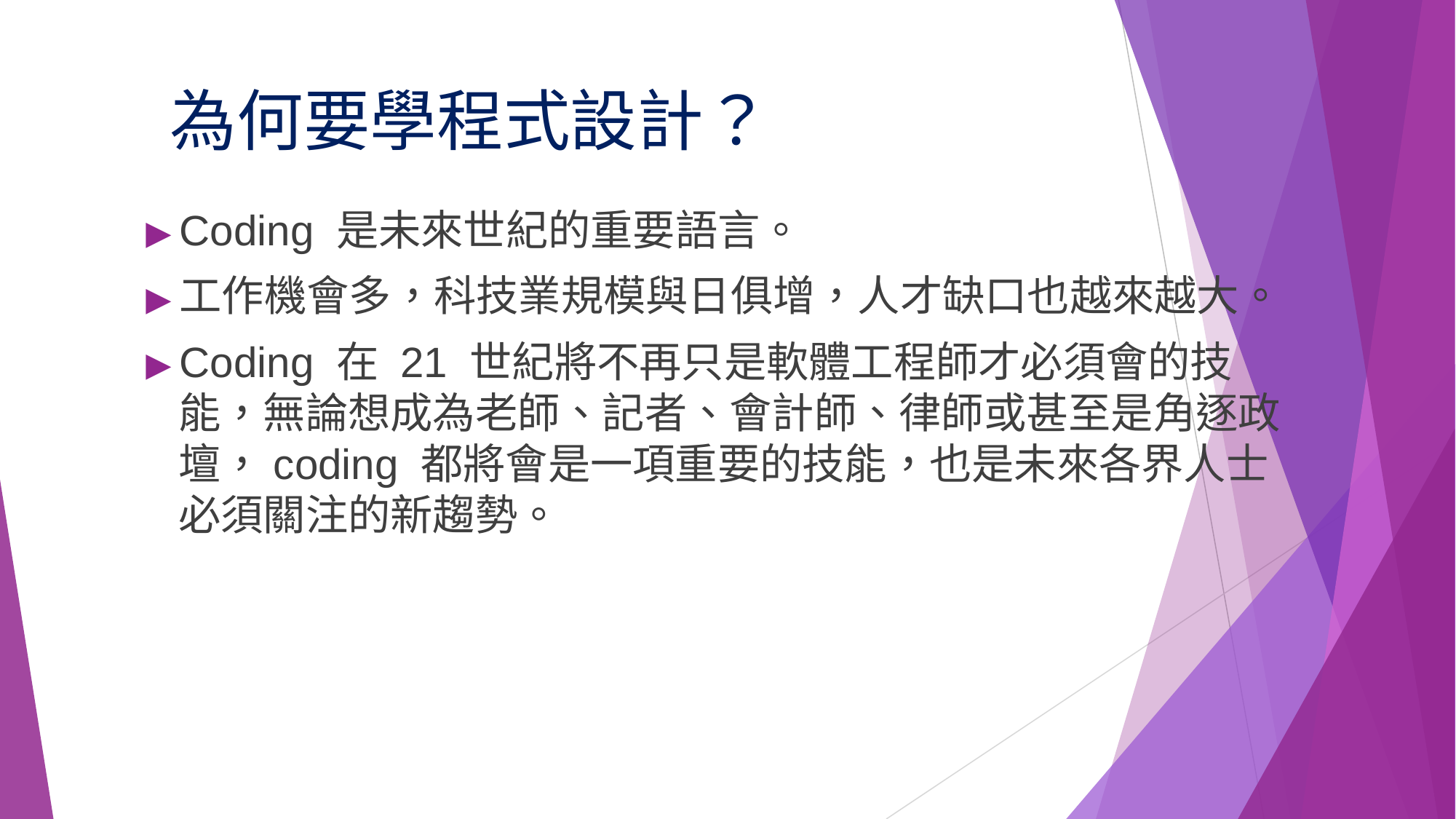

# 為何要學程式設計？
Coding 是未來世紀的重要語⾔。
⼯作機會多，科技業規模與⽇俱增，人才缺⼝也越來越大。
Coding 在 21 世紀將不再只是軟體工程師才必須會的技能，無論想成為老師、記者、會計師、律師或甚⾄是角逐政壇，coding 都將會是一項重要的技能，也是未來各界⼈士必須關注的新趨勢。